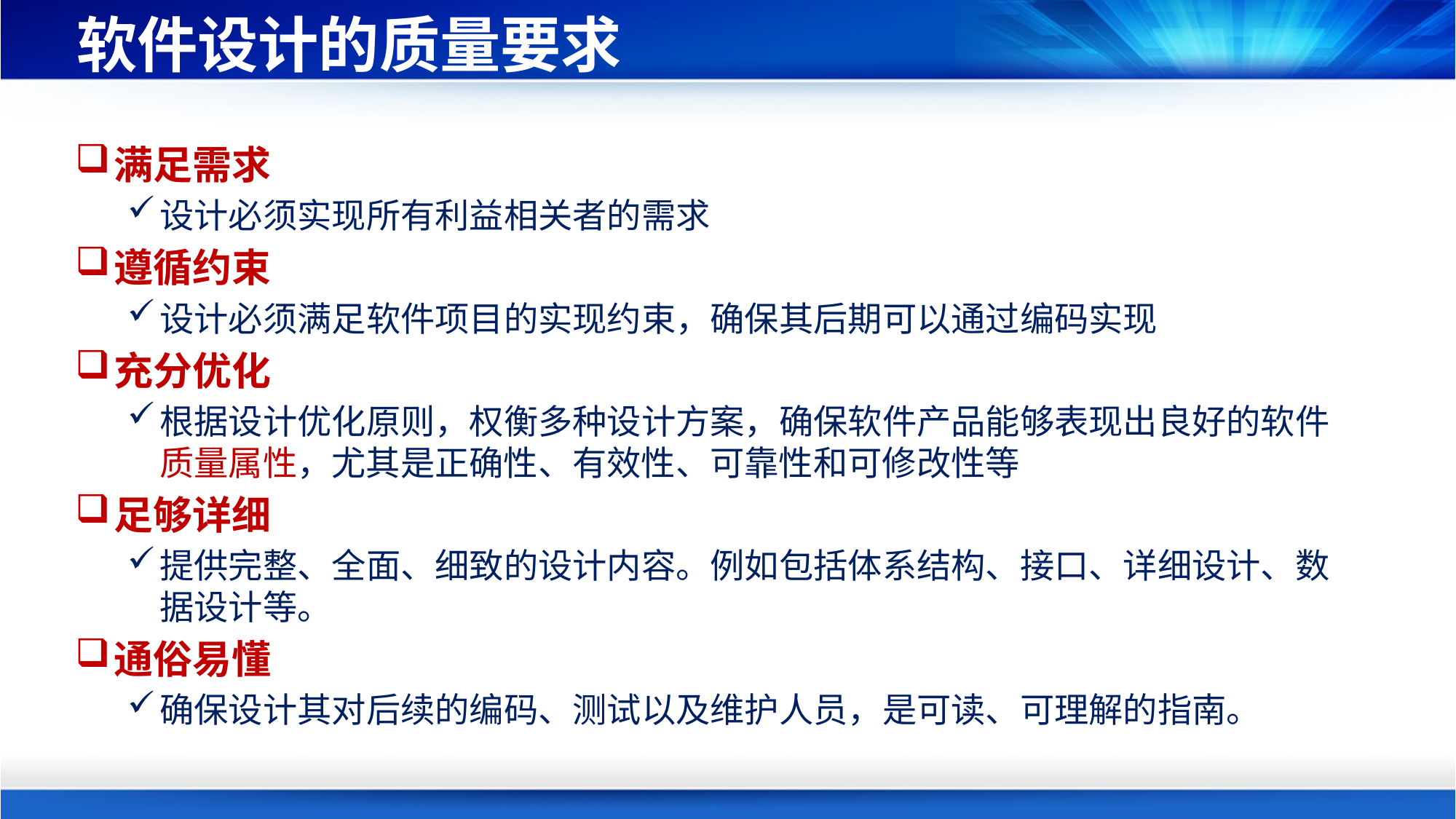

# 软件设计的质量要求
满足需求
设计必须实现所有利益相关者的需求
遵循约束
设计必须满足软件项目的实现约束，确保其后期可以通过编码实现
充分优化
根据设计优化原则，权衡多种设计方案，确保软件产品能够表现出良好的软件质量属性，尤其是正确性、有效性、可靠性和可修改性等
足够详细
提供完整、全面、细致的设计内容。例如包括体系结构、接口、详细设计、数据设计等。
通俗易懂
确保设计其对后续的编码、测试以及维护人员，是可读、可理解的指南。